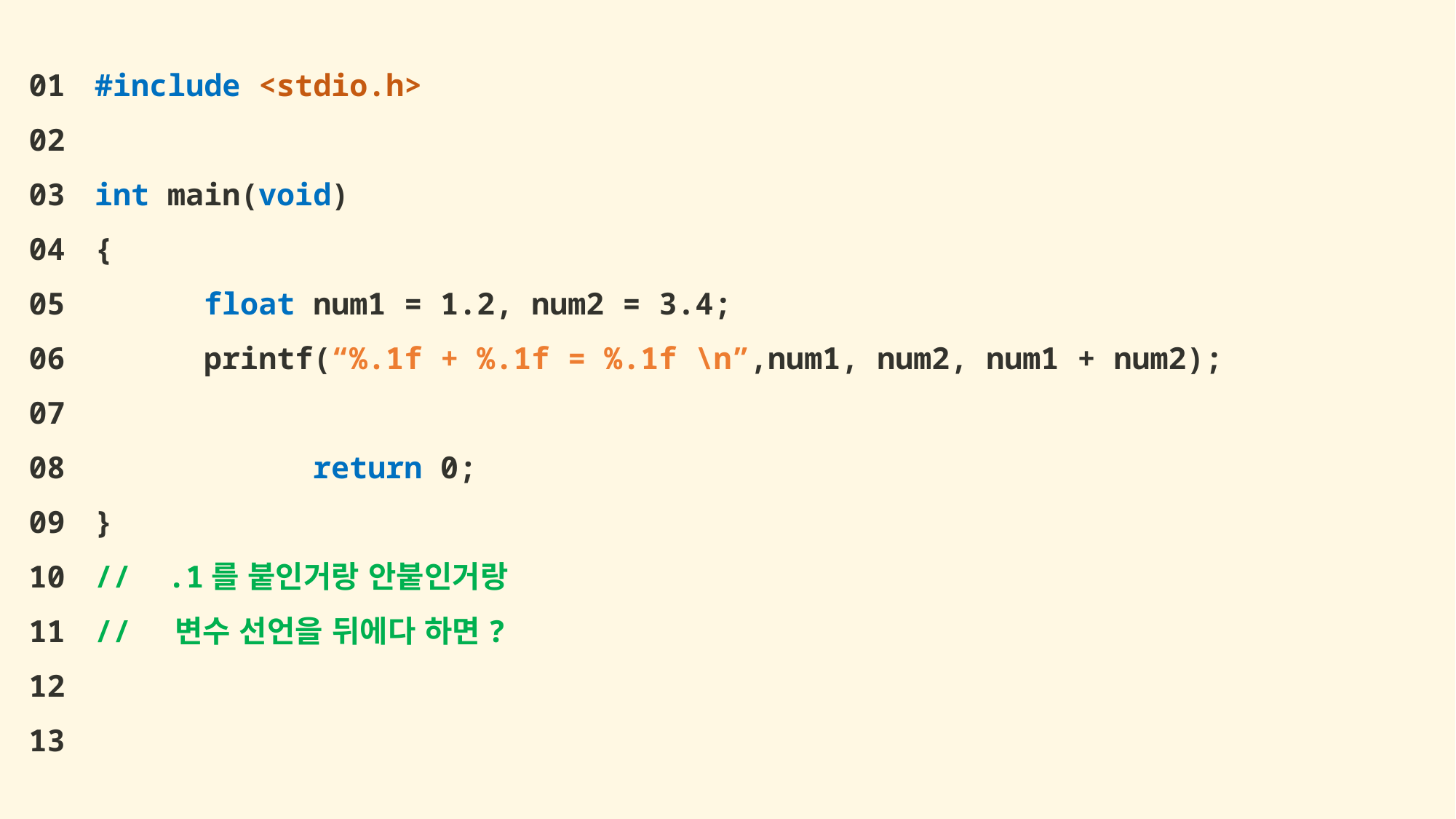

01
02
03
04
05
06
07
08
09
10
11
12
13
#include <stdio.h>

int main(void)
{
	float num1 = 1.2, num2 = 3.4;
	printf(“%.1f + %.1f = %.1f \n”,num1, num2, num1 + num2);

		return 0;
}
//  .1를 붙인거랑 안붙인거랑
//  변수 선언을 뒤에다 하면?